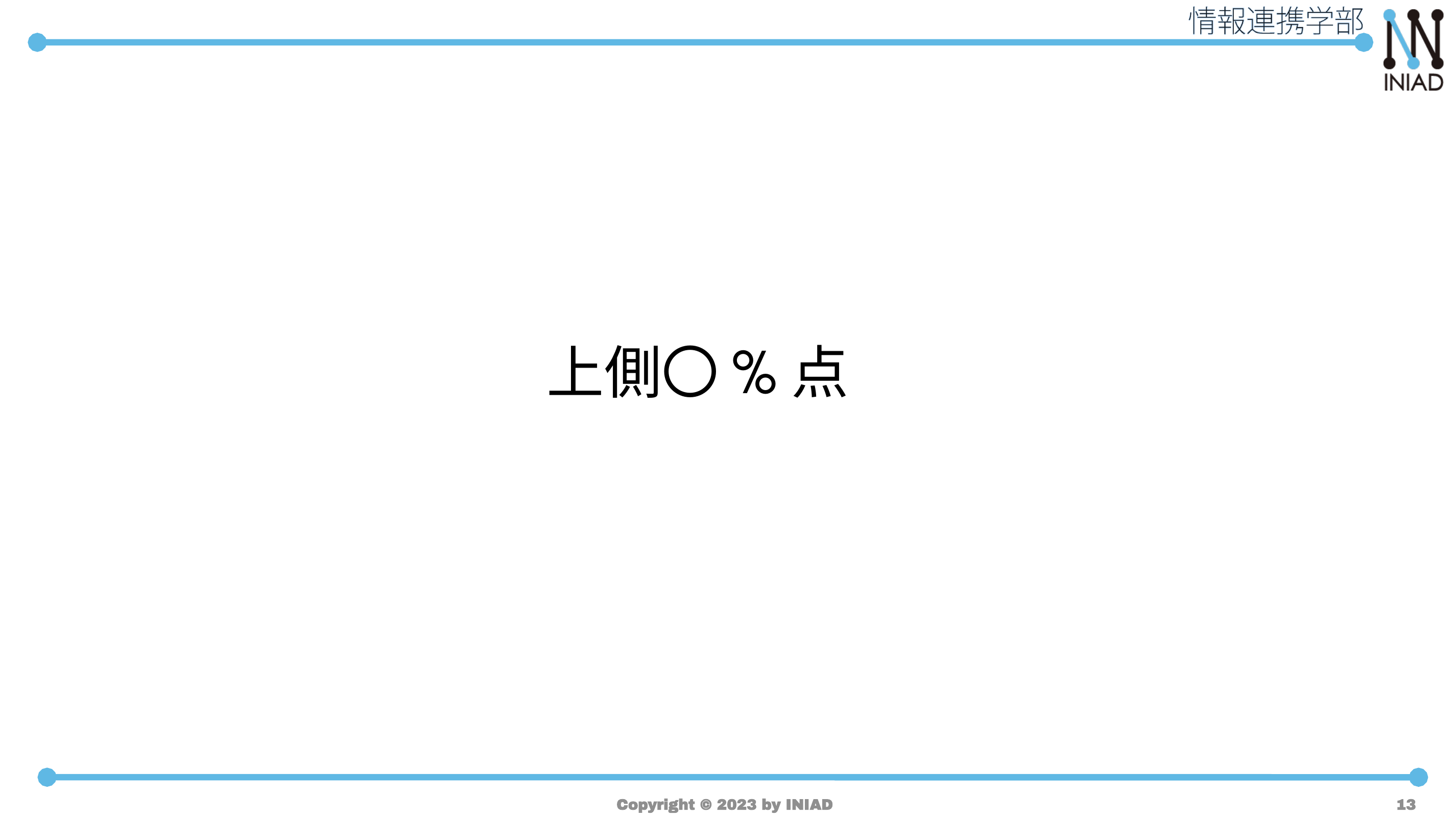

# 上側〇%点
Copyright © 2023 by INIAD
13